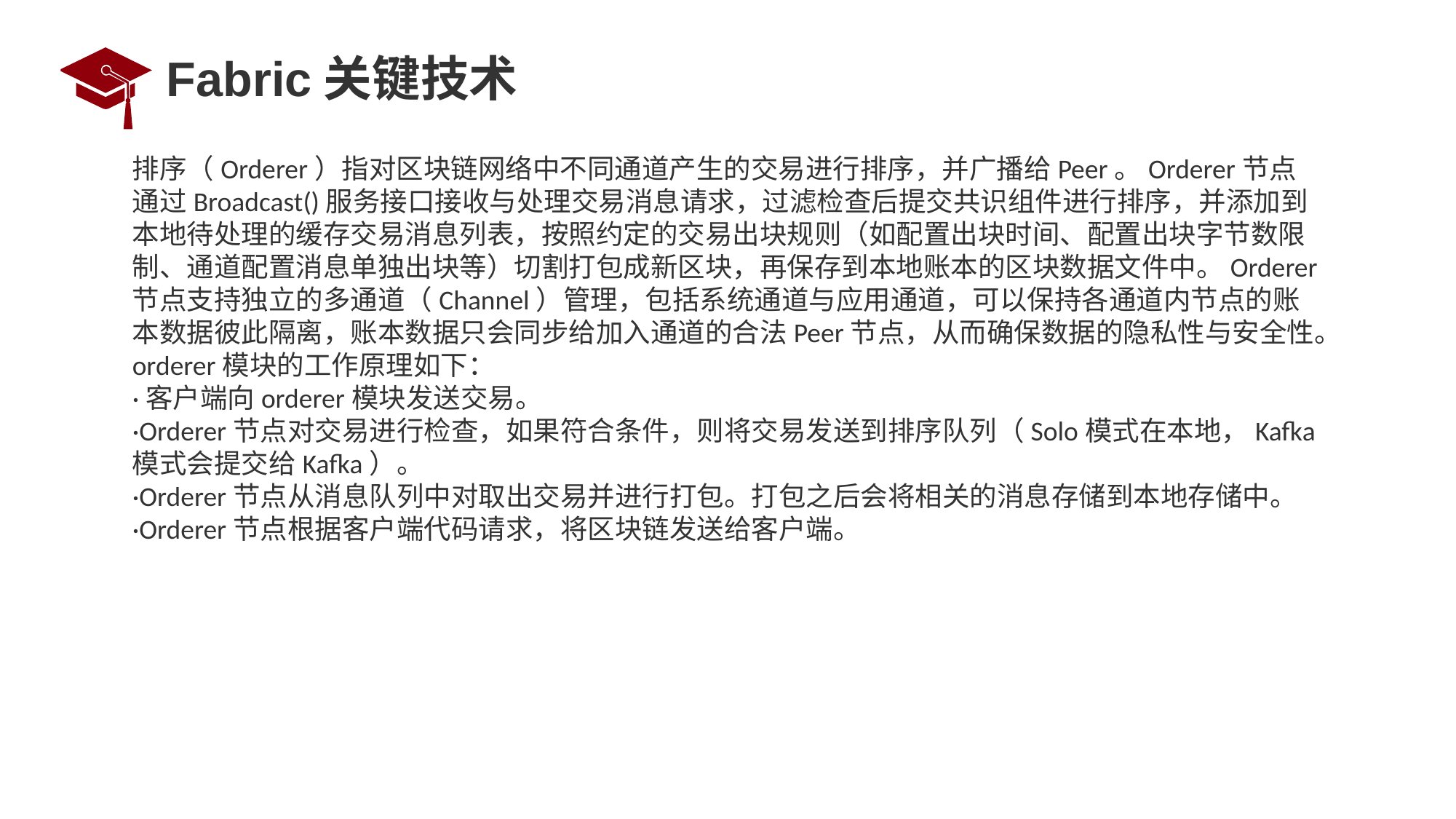

# Fabric关键技术
排序（Orderer）指对区块链网络中不同通道产生的交易进行排序，并广播给Peer。Orderer节点通过Broadcast()服务接口接收与处理交易消息请求，过滤检查后提交共识组件进行排序，并添加到本地待处理的缓存交易消息列表，按照约定的交易出块规则（如配置出块时间、配置出块字节数限制、通道配置消息单独出块等）切割打包成新区块，再保存到本地账本的区块数据文件中。Orderer节点支持独立的多通道（Channel）管理，包括系统通道与应用通道，可以保持各通道内节点的账本数据彼此隔离，账本数据只会同步给加入通道的合法Peer节点，从而确保数据的隐私性与安全性。
orderer模块的工作原理如下：
·客户端向orderer模块发送交易。
·Orderer节点对交易进行检查，如果符合条件，则将交易发送到排序队列（Solo模式在本地，Kafka模式会提交给Kafka）。
·Orderer节点从消息队列中对取出交易并进行打包。打包之后会将相关的消息存储到本地存储中。
·Orderer节点根据客户端代码请求，将区块链发送给客户端。